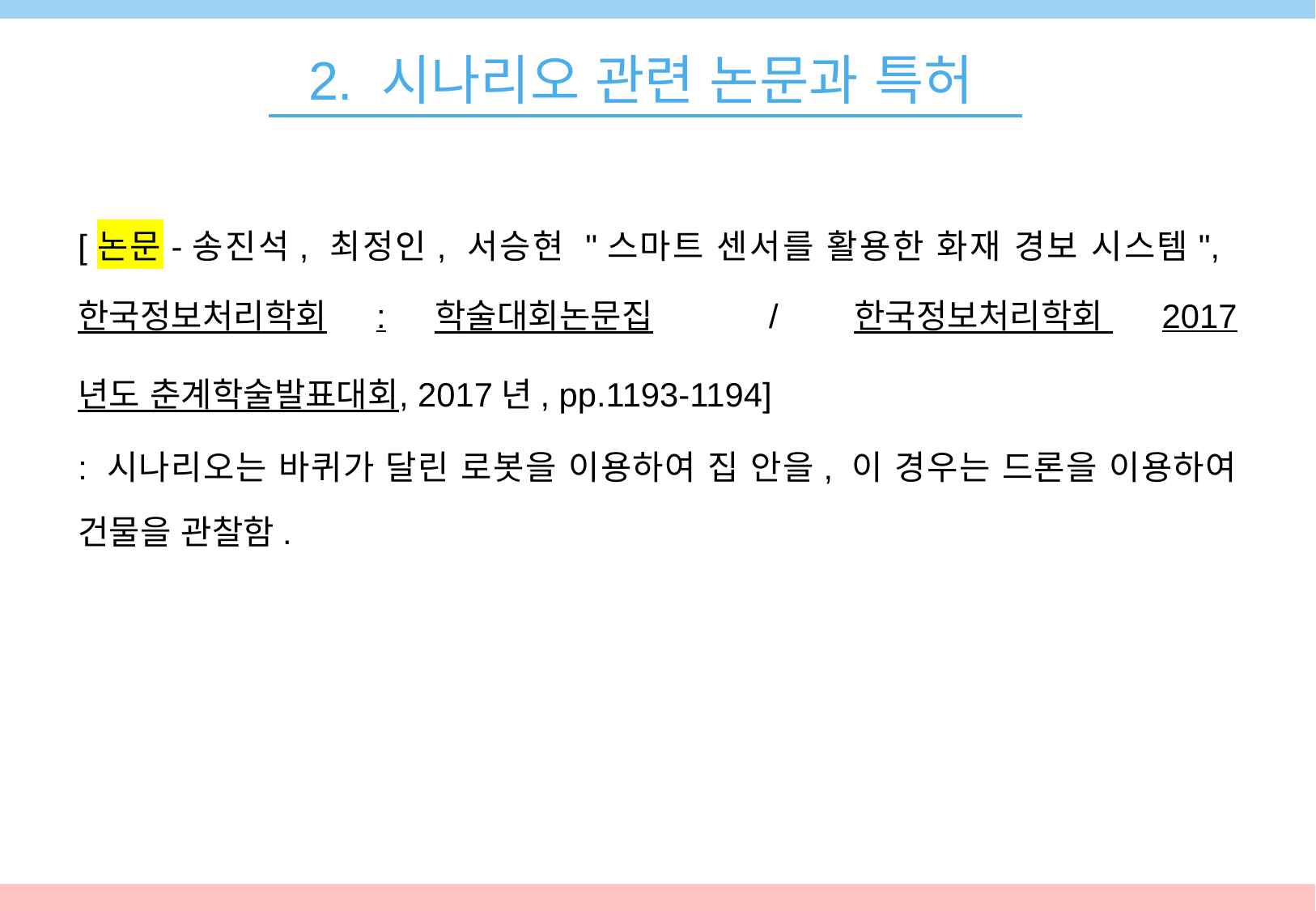

2. 시나리오 관련 논문과 특허

[논문-송진석, 최정인, 서승현 "스마트 센서를 활용한 화재 경보 시스템", 한국정보처리학회:학술대회논문집 /  한국정보처리학회 2017년도 춘계학술발표대회, 2017년, pp.1193-1194]
: 시나리오는 바퀴가 달린 로봇을 이용하여 집 안을, 이 경우는 드론을 이용하여 건물을 관찰함.